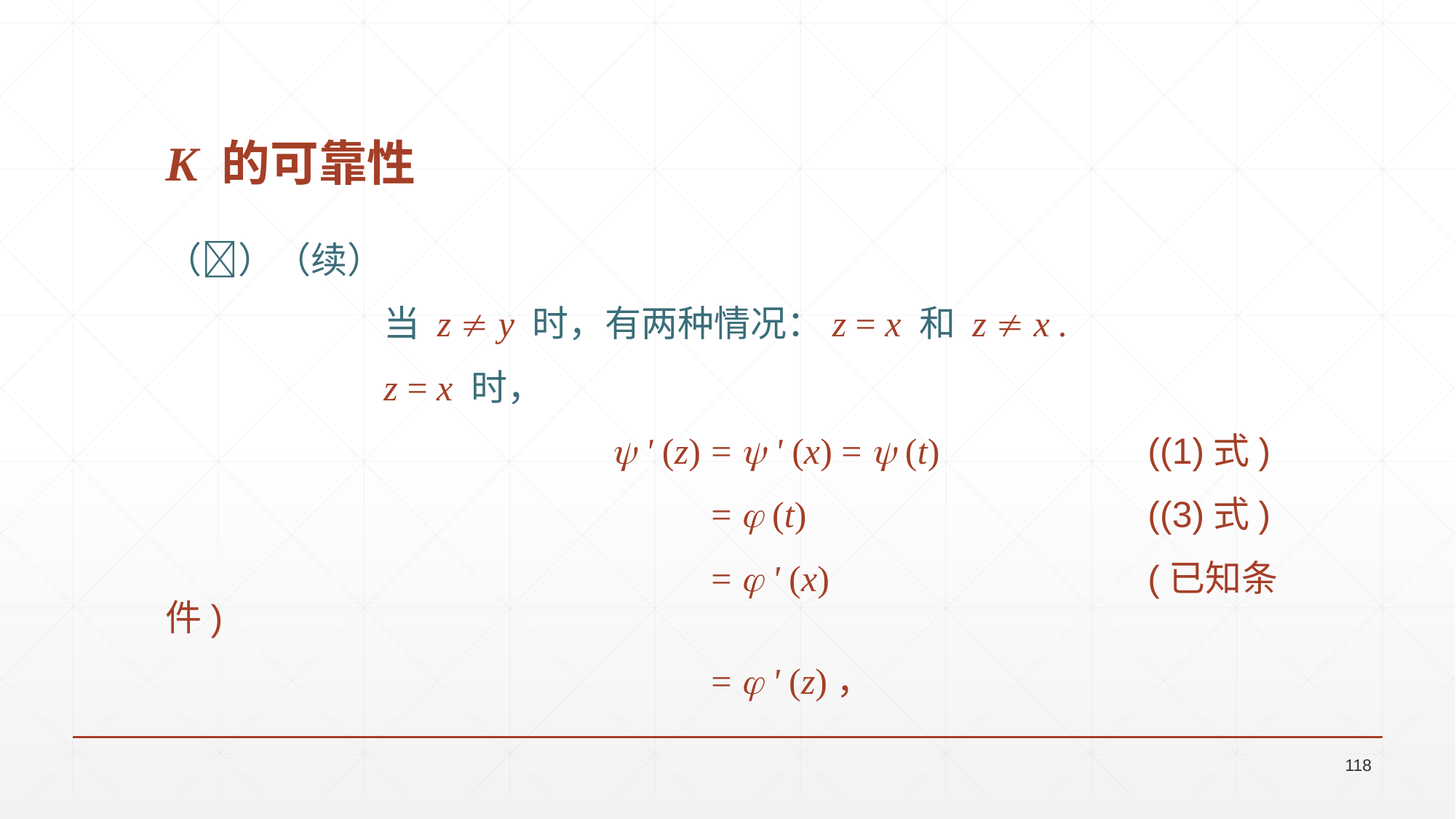

# K 的可靠性
（⇐）（续）
		当 z ≠ y 时，有两种情况：z = x 和 z ≠ x .
		z = x 时，
				 ψ ʹ (z) 	= ψ ʹ (x) = ψ (t)		((1)式)
					= ϕ (t)				((3)式)
					= ϕ ʹ (x)			(已知条件)
					= ϕ ʹ (z)，

118